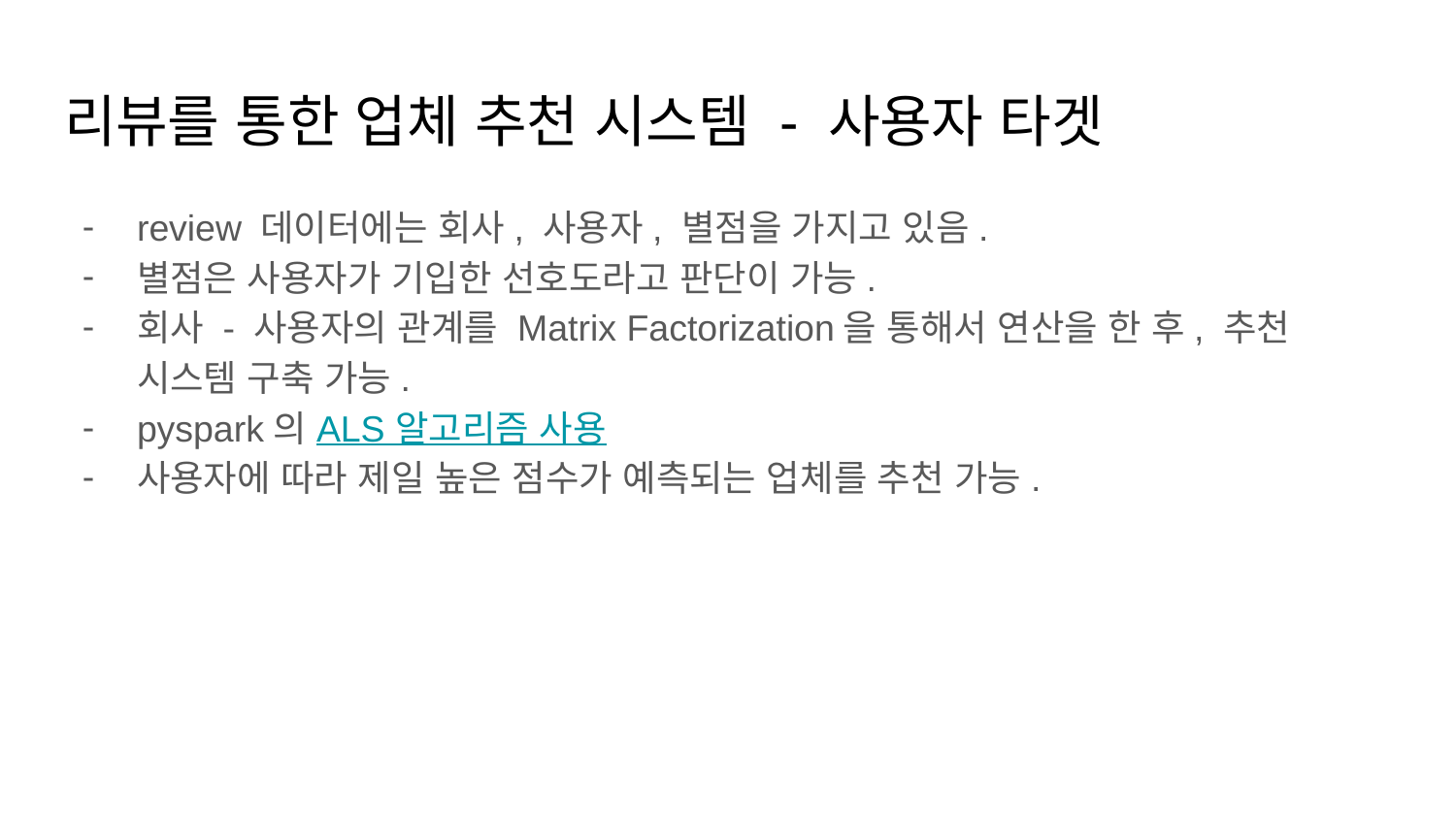

# 리뷰를 통한 업체 추천 시스템 - 사용자 타겟
review 데이터에는 회사, 사용자, 별점을 가지고 있음.
별점은 사용자가 기입한 선호도라고 판단이 가능.
회사 - 사용자의 관계를 Matrix Factorization을 통해서 연산을 한 후, 추천 시스템 구축 가능.
pyspark의 ALS 알고리즘 사용
사용자에 따라 제일 높은 점수가 예측되는 업체를 추천 가능.